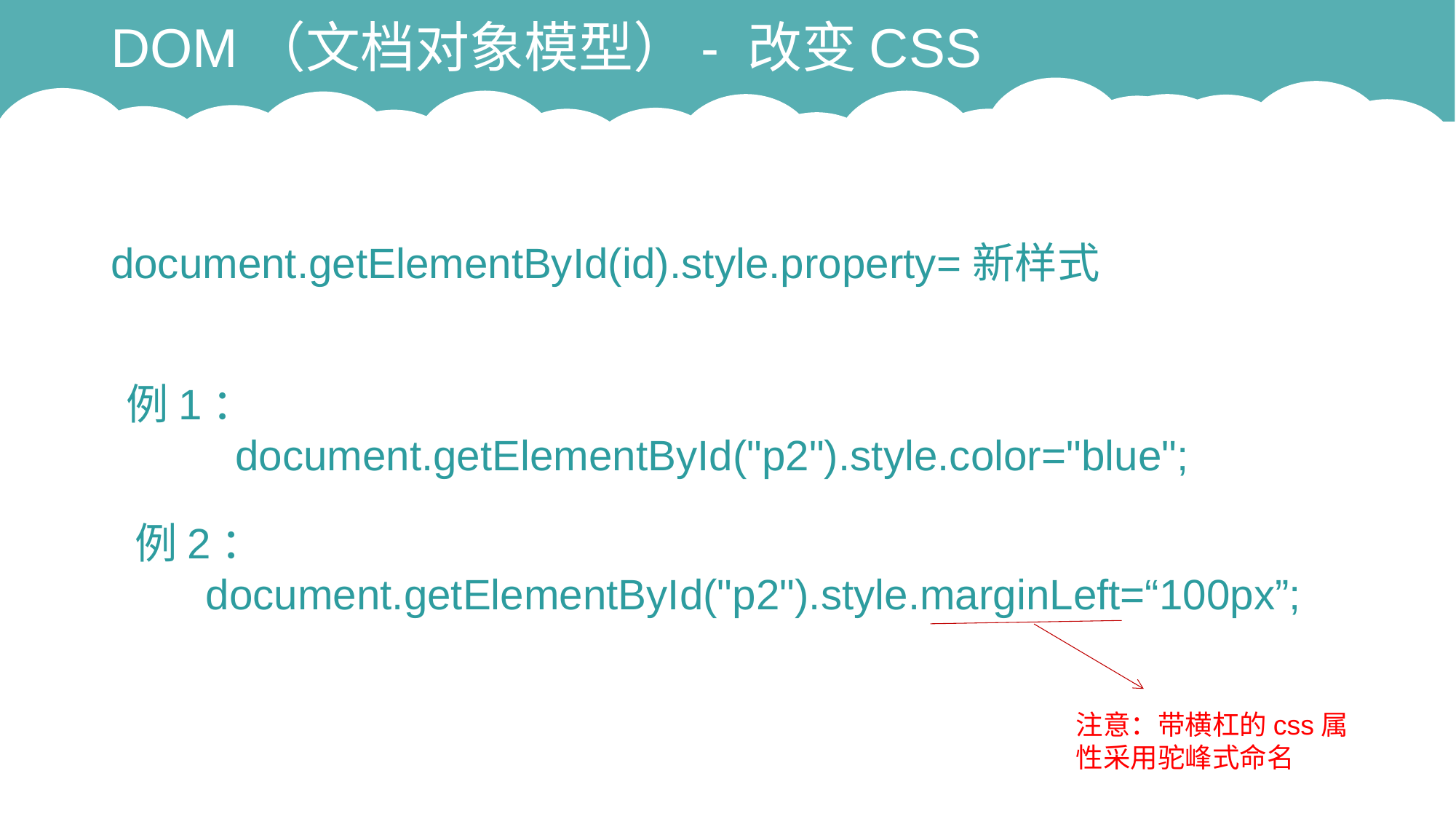

# DOM（文档对象模型）- 改变CSS
document.getElementById(id).style.property=新样式
例1：
	document.getElementById("p2").style.color="blue";
例2：
      document.getElementById("p2").style.marginLeft=“100px”;
注意：带横杠的css属性采用驼峰式命名